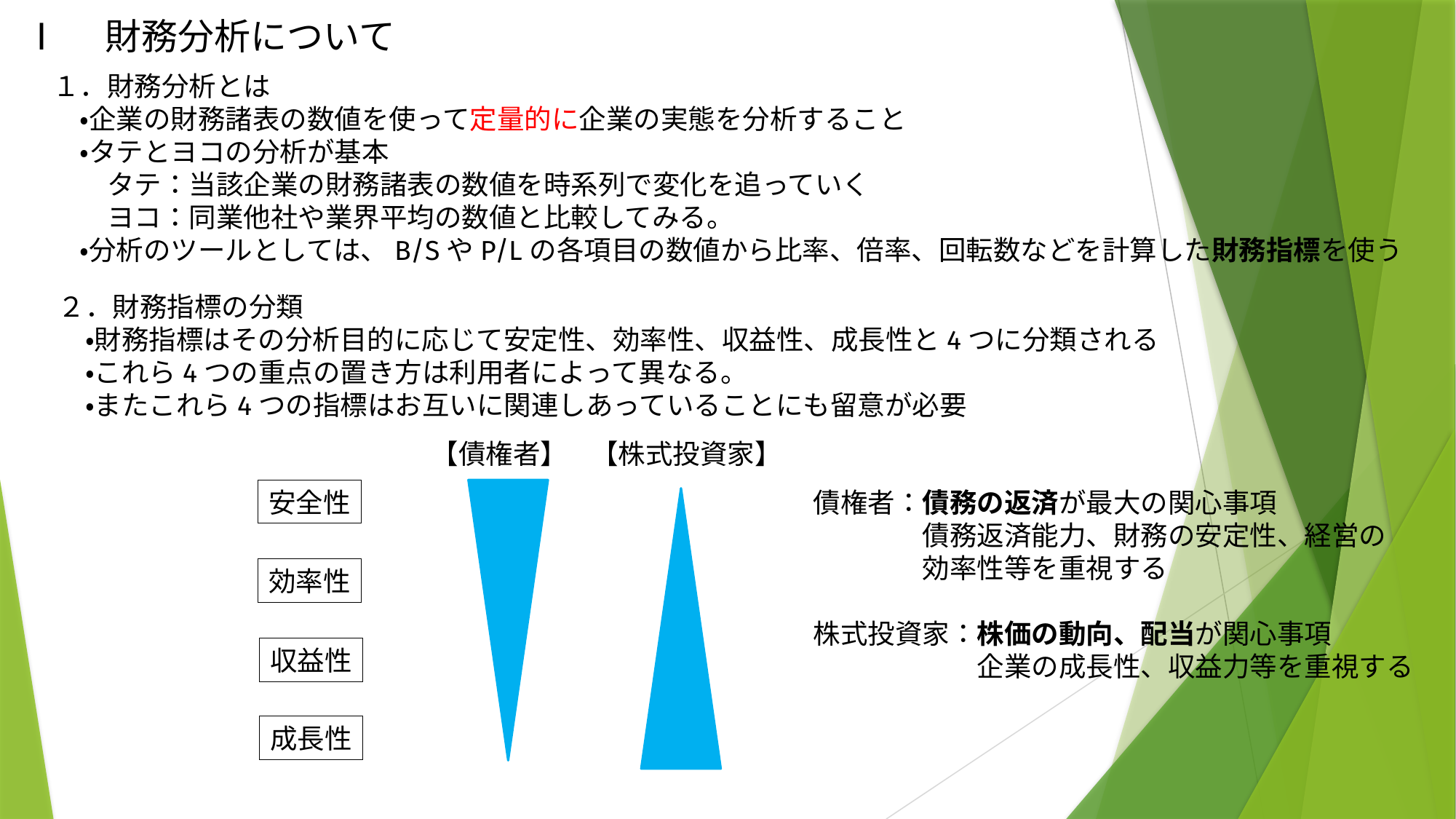

Ⅰ　財務分析について
１．財務分析とは
　・企業の財務諸表の数値を使って定量的に企業の実態を分析すること
　・タテとヨコの分析が基本
　　タテ：当該企業の財務諸表の数値を時系列で変化を追っていく
　　ヨコ：同業他社や業界平均の数値と比較してみる。
　・分析のツールとしては、B/SやP/Lの各項目の数値から比率、倍率、回転数などを計算した財務指標を使う

２．財務指標の分類
　・財務指標はその分析目的に応じて安定性、効率性、収益性、成長性と4つに分類される
　・これら4つの重点の置き方は利用者によって異なる。
　・またこれら4つの指標はお互いに関連しあっていることにも留意が必要
【債権者】
【株式投資家】
安全性

効率性
収益性
成長性
債権者：債務の返済が最大の関心事項
　　　　債務返済能力、財務の安定性、経営の
　　　　効率性等を重視する

株式投資家：株価の動向、配当が関心事項
　　　　　　企業の成長性、収益力等を重視する